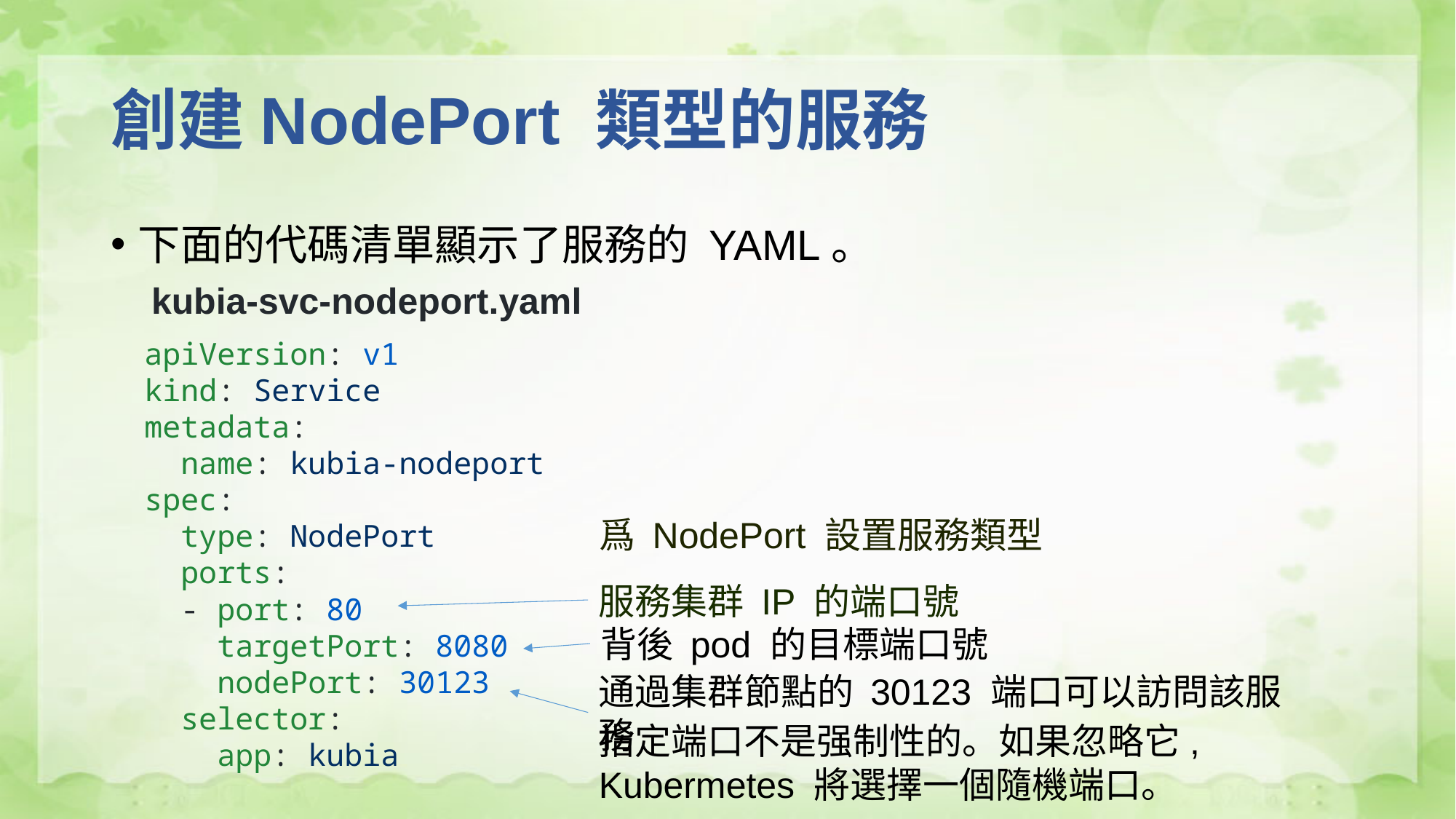

# 創建NodePort 類型的服務
下面的代碼清單顯示了服務的 YAML。

kubia-svc-nodeport.yaml
apiVersion: v1
kind: Service
metadata:
  name: kubia-nodeport
spec:
  type: NodePort
  ports:
  - port: 80
    targetPort: 8080
    nodePort: 30123
  selector:
    app: kubia
爲 NodePort 設置服務類型
服務集群 IP 的端口號
背後 pod 的目標端口號
通過集群節點的 30123 端口可以訪問該服務
指定端口不是强制性的。如果忽略它, Kubermetes 將選擇一個隨機端口。